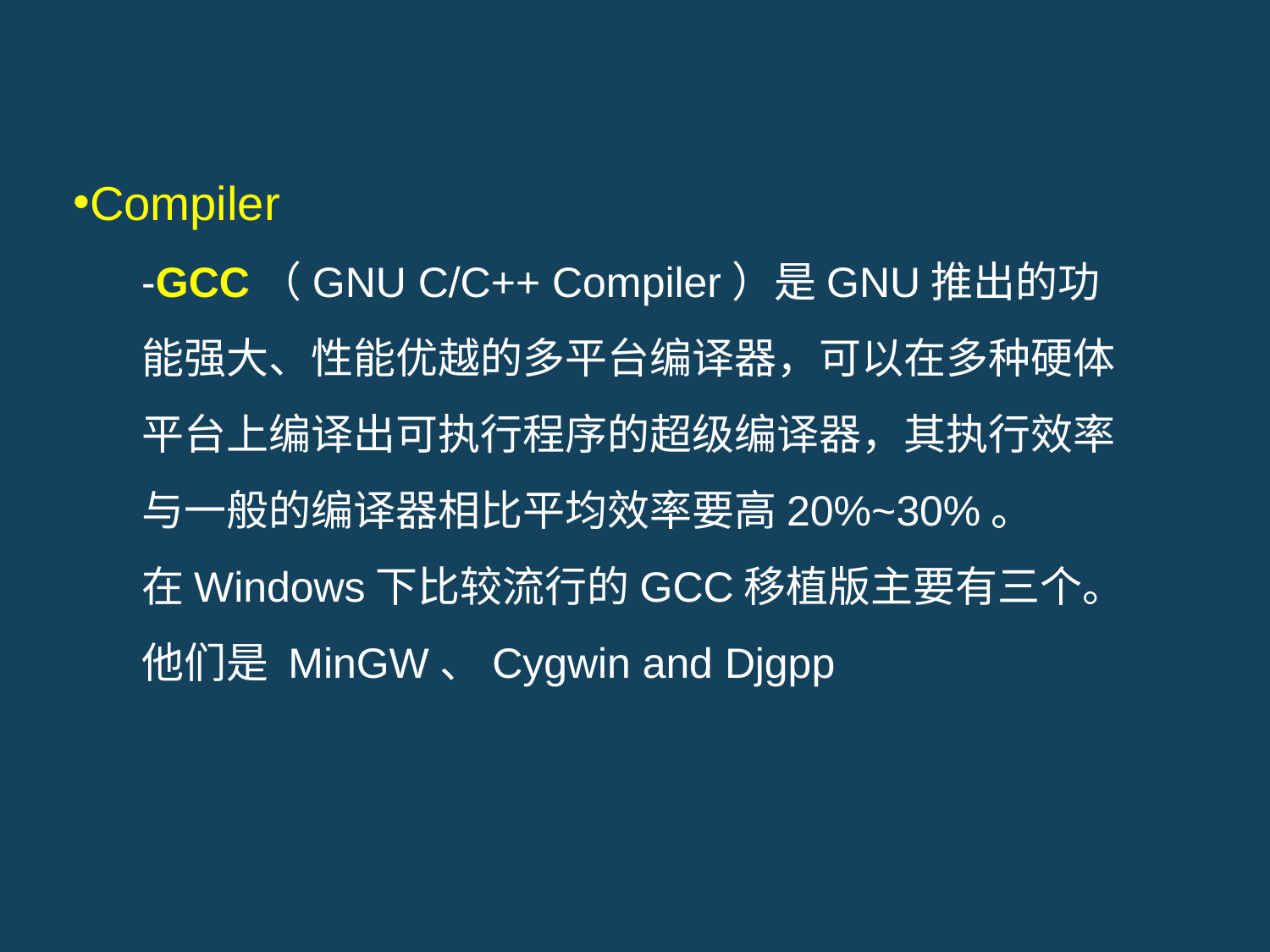

Compiler
-GCC（GNU C/C++ Compiler）是GNU推出的功能强大、性能优越的多平台编译器，可以在多种硬体平台上编译出可执行程序的超级编译器，其执行效率与一般的编译器相比平均效率要高20%~30%。
在Windows下比较流行的GCC移植版主要有三个。他们是 MinGW、Cygwin and Djgpp